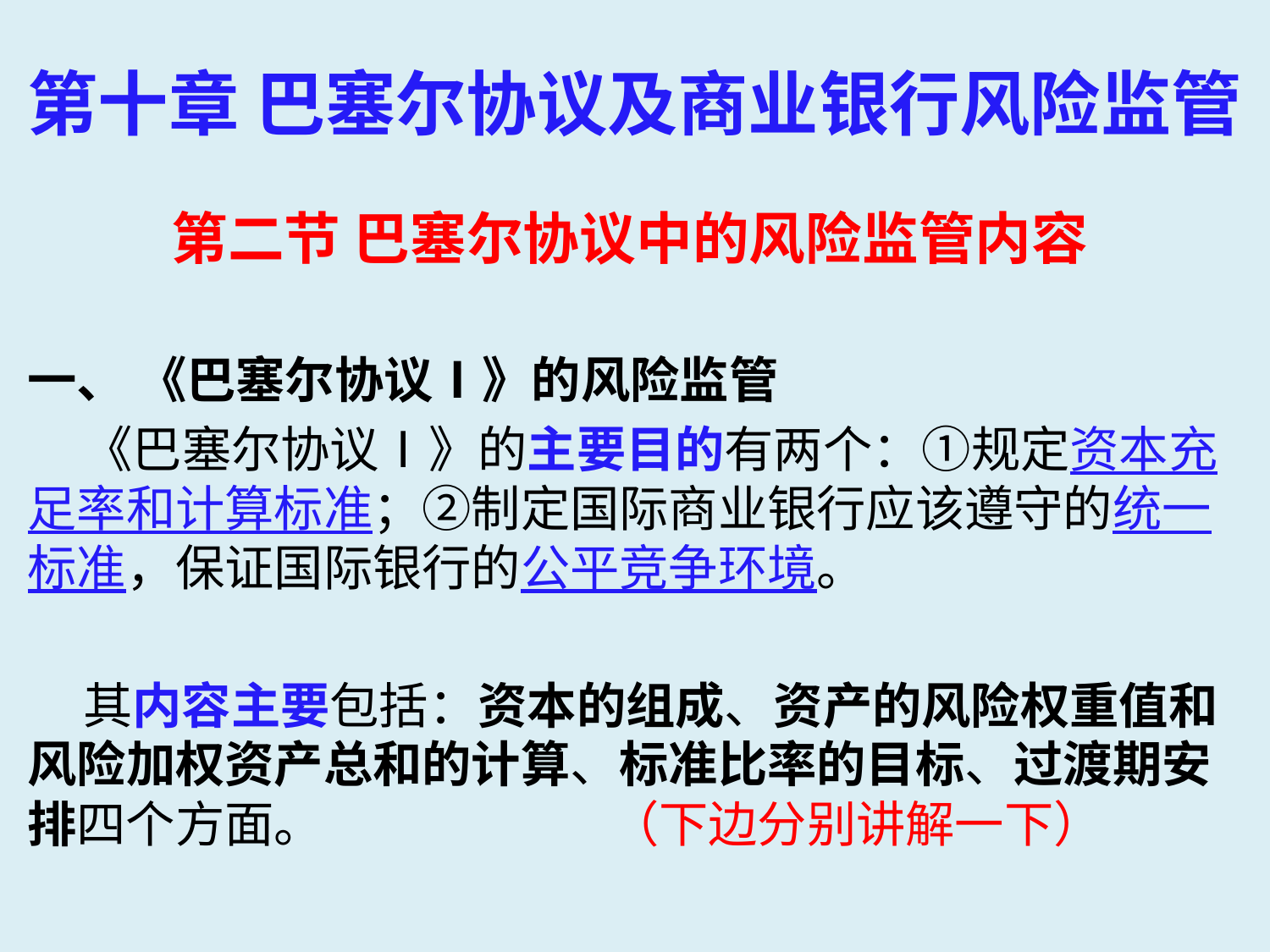

# 第十章 巴塞尔协议及商业银行风险监管
第二节 巴塞尔协议中的风险监管内容

一、 《巴塞尔协议Ⅰ》的风险监管
    《巴塞尔协议Ⅰ》的主要目的有两个：①规定资本充足率和计算标准；②制定国际商业银行应该遵守的统一标准，保证国际银行的公平竞争环境。

    其内容主要包括：资本的组成、资产的风险权重值和风险加权资产总和的计算、标准比率的目标、过渡期安排四个方面。                          （下边分别讲解一下）
10